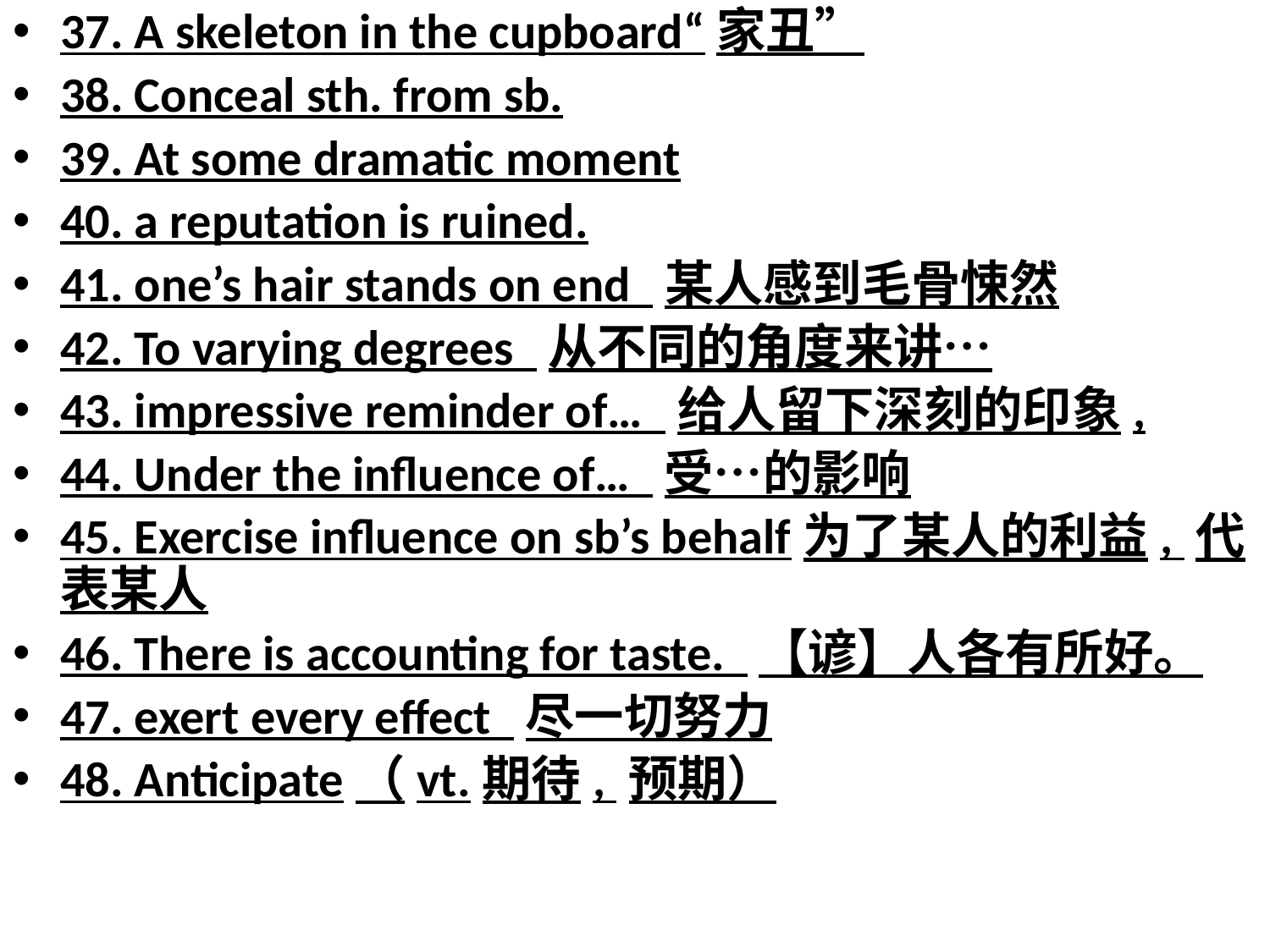

37. A skeleton in the cupboard“家丑”
38. Conceal sth. from sb.
39. At some dramatic moment
40. a reputation is ruined.
41. one’s hair stands on end  某人感到毛骨悚然
42. To varying degrees  从不同的角度来讲…
43. impressive reminder of…  给人留下深刻的印象,
44. Under the influence of…  受…的影响
45. Exercise influence on sb’s behalf为了某人的利益, 代表某人
46. There is accounting for taste.  【谚】人各有所好。
47. exert every effect  尽一切努力
48. Anticipate（vt.期待, 预期）